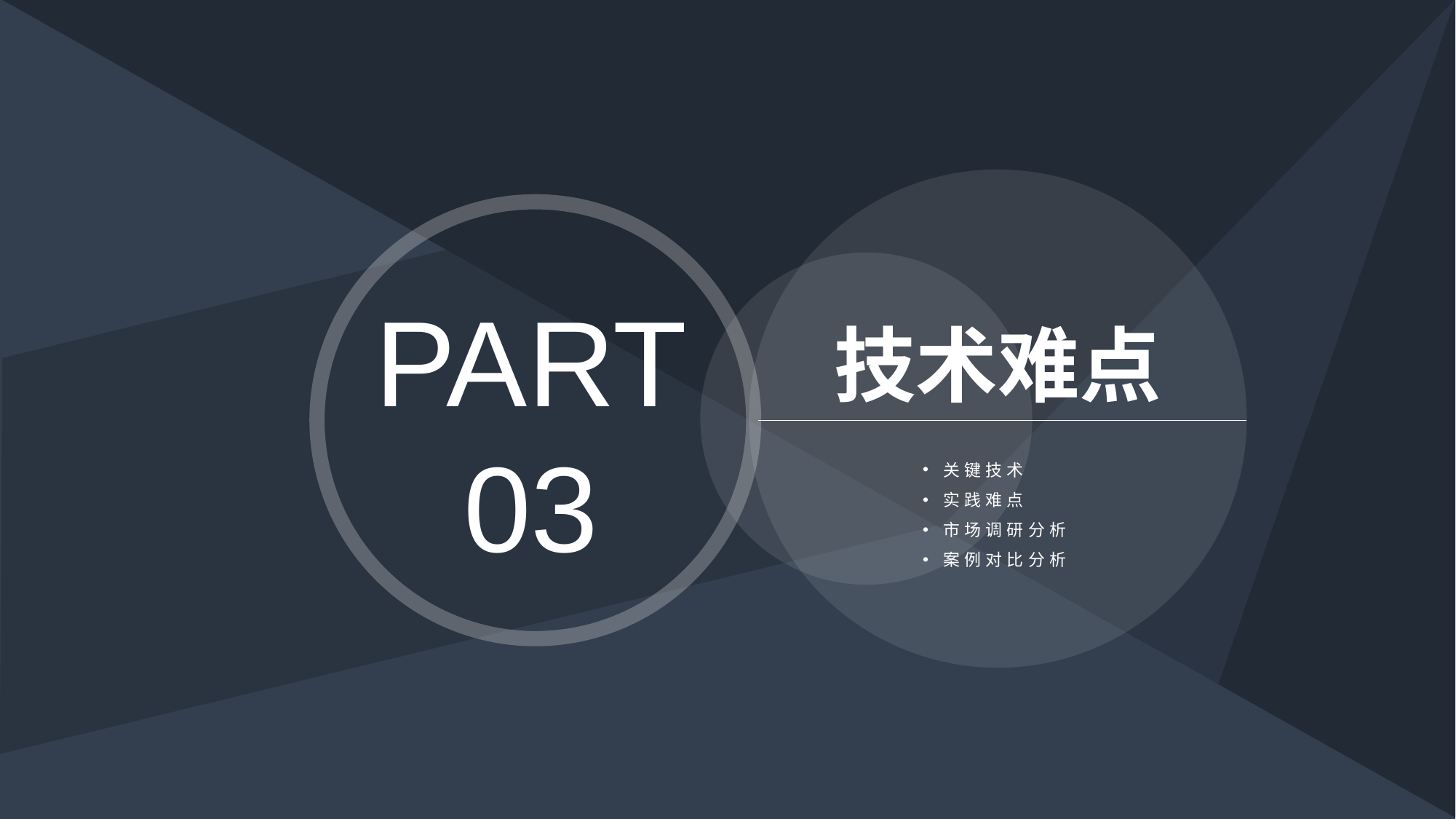

PART
03
技术难点
关键技术
实践难点
市场调研分析
案例对比分析